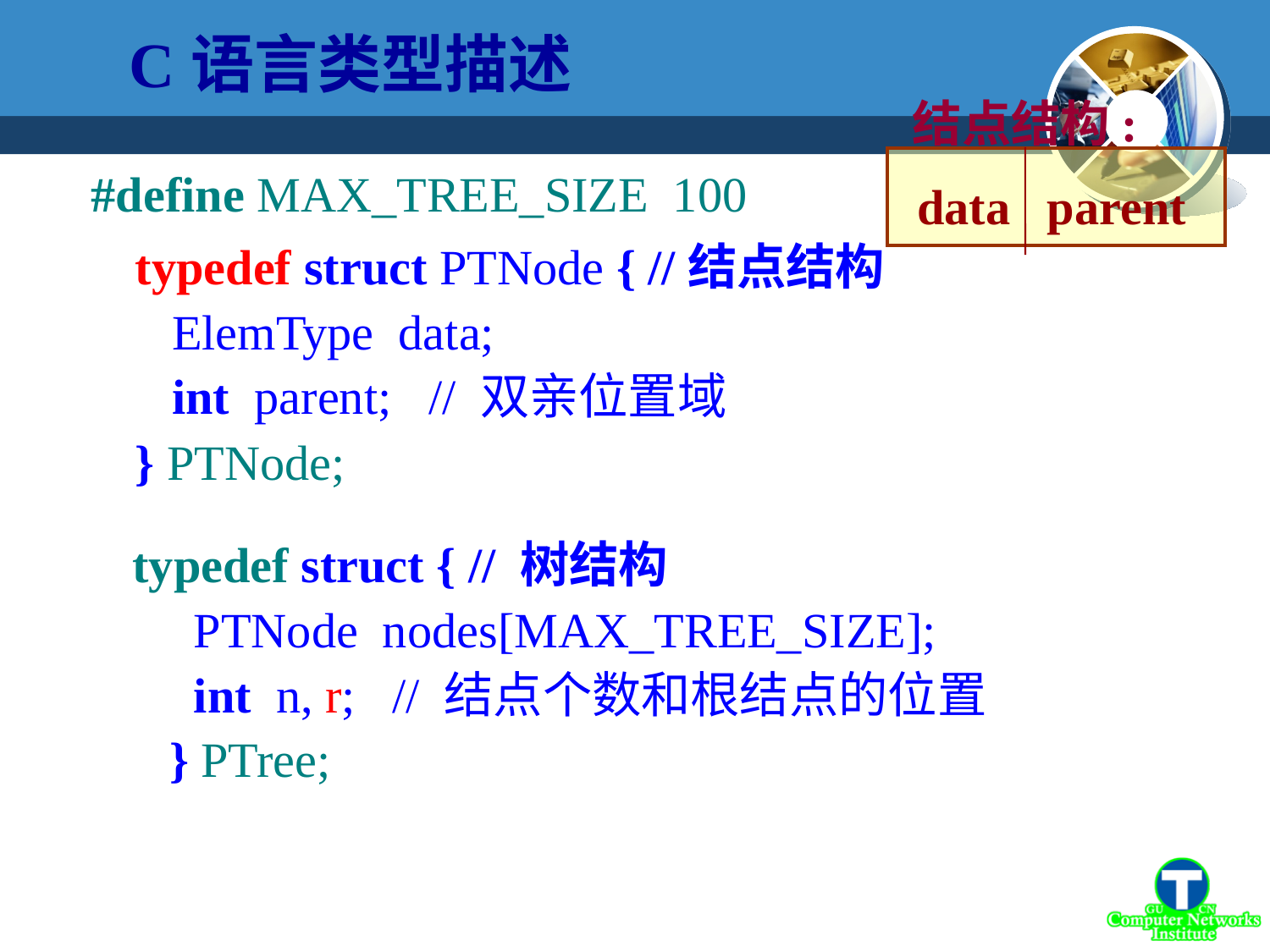

C语言类型描述
结点结构:
 data   parent

#define MAX_TREE_SIZE  100
   typedef struct PTNode { //结点结构
      ElemType  data;
      int  parent;   // 双亲位置域
   } PTNode;
typedef struct { // 树结构
     PTNode  nodes[MAX_TREE_SIZE];
     int  n, r;   // 结点个数和根结点的位置
   } PTree;
101